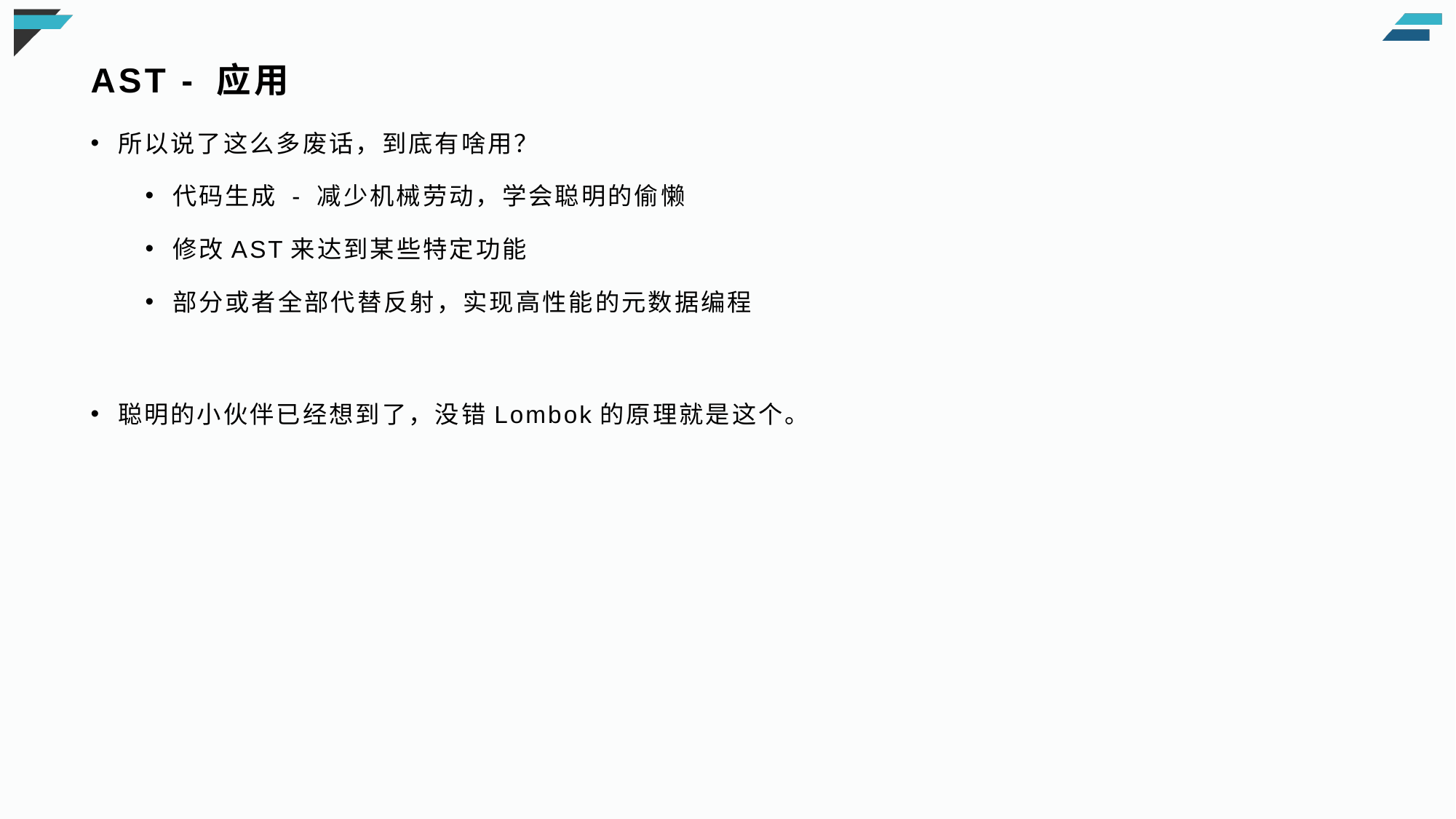

# AST - 应用
所以说了这么多废话，到底有啥用？
代码生成 - 减少机械劳动，学会聪明的偷懒
修改AST来达到某些特定功能
部分或者全部代替反射，实现高性能的元数据编程

聪明的小伙伴已经想到了，没错Lombok的原理就是这个。